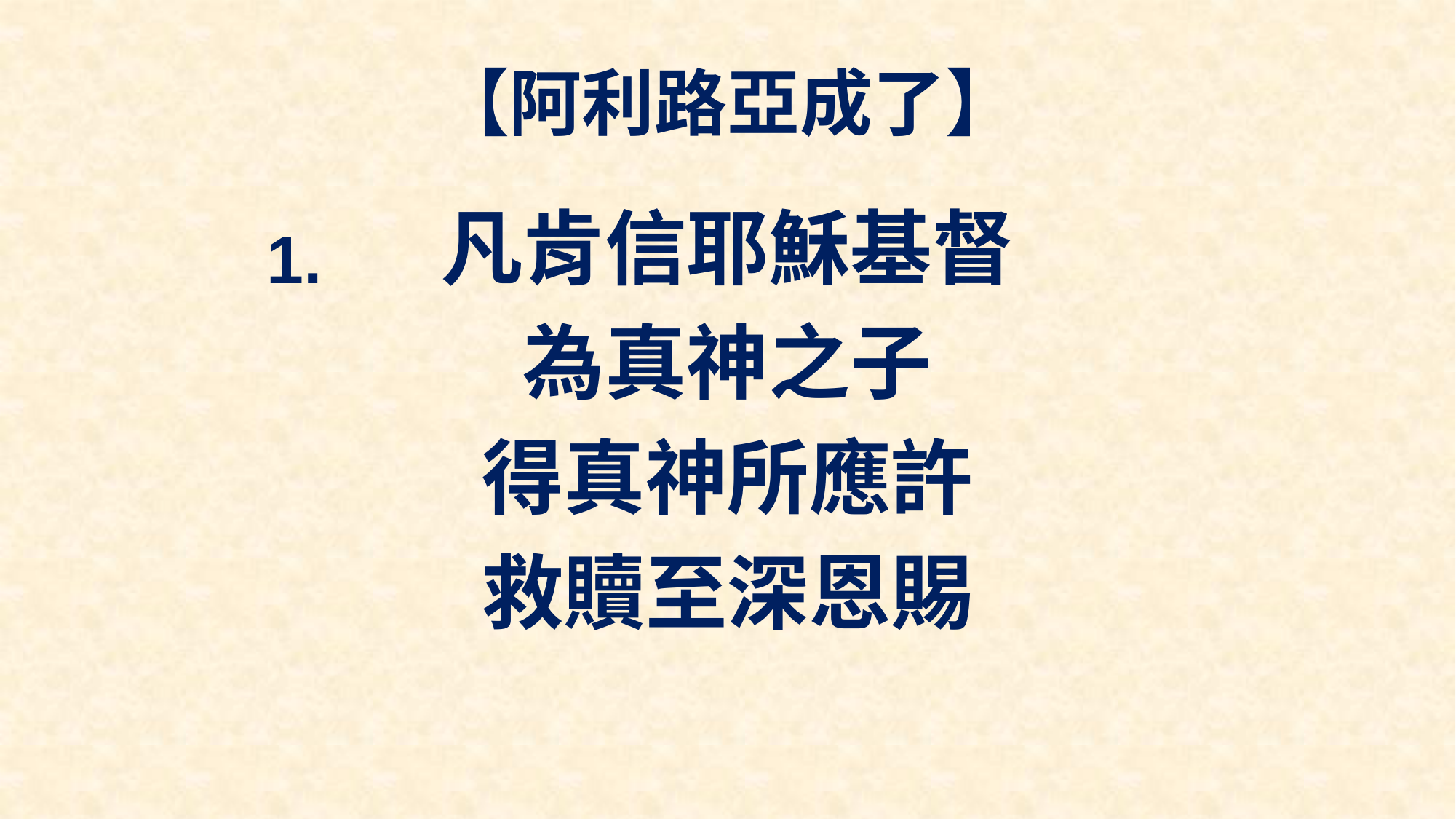

# 【阿利路亞成了】
凡肯信耶穌基督
為真神之子
得真神所應許
救贖至深恩賜
1.